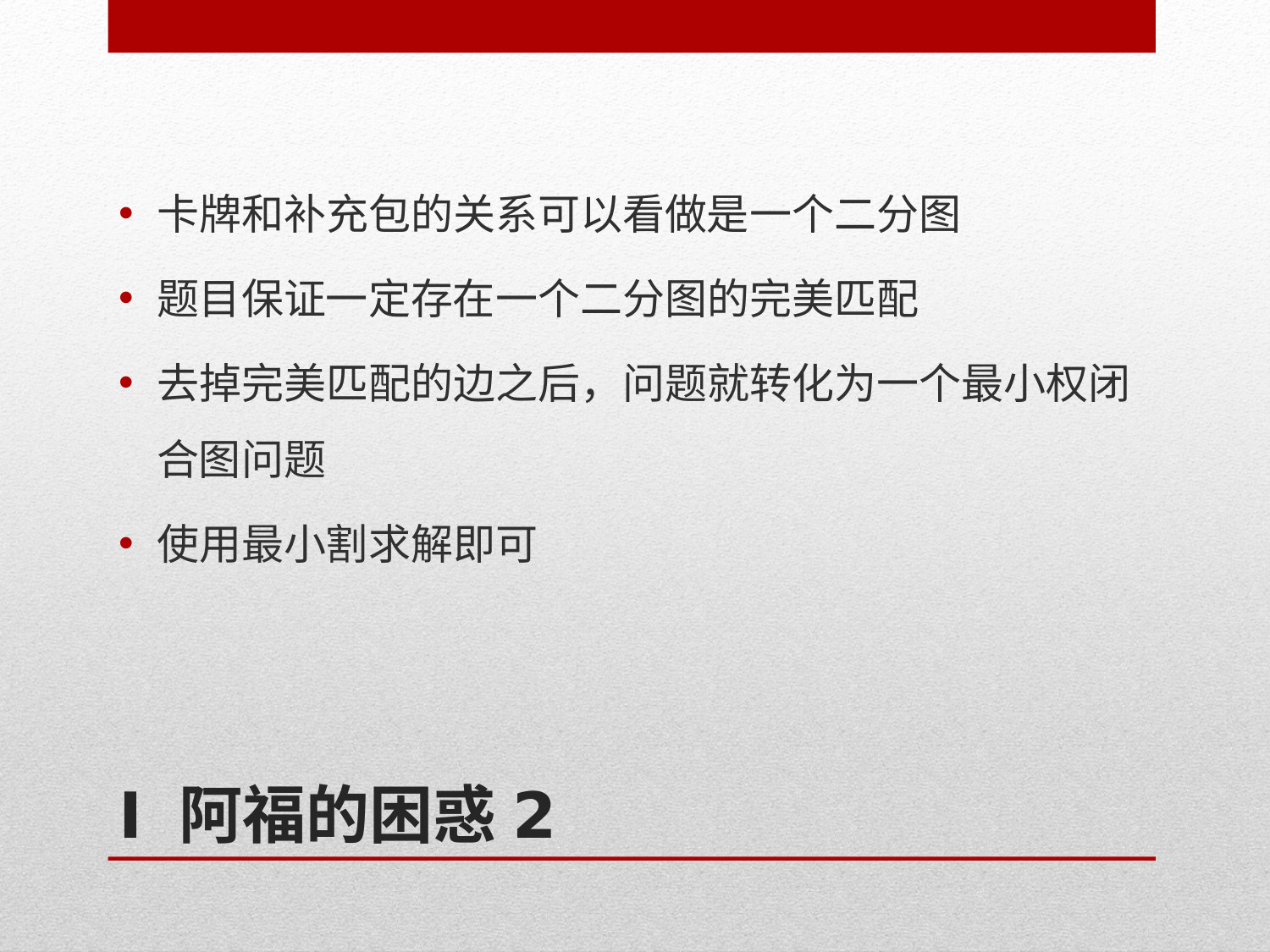

卡牌和补充包的关系可以看做是一个二分图
题目保证一定存在一个二分图的完美匹配
去掉完美匹配的边之后，问题就转化为一个最小权闭合图问题
使用最小割求解即可
# I 阿福的困惑2